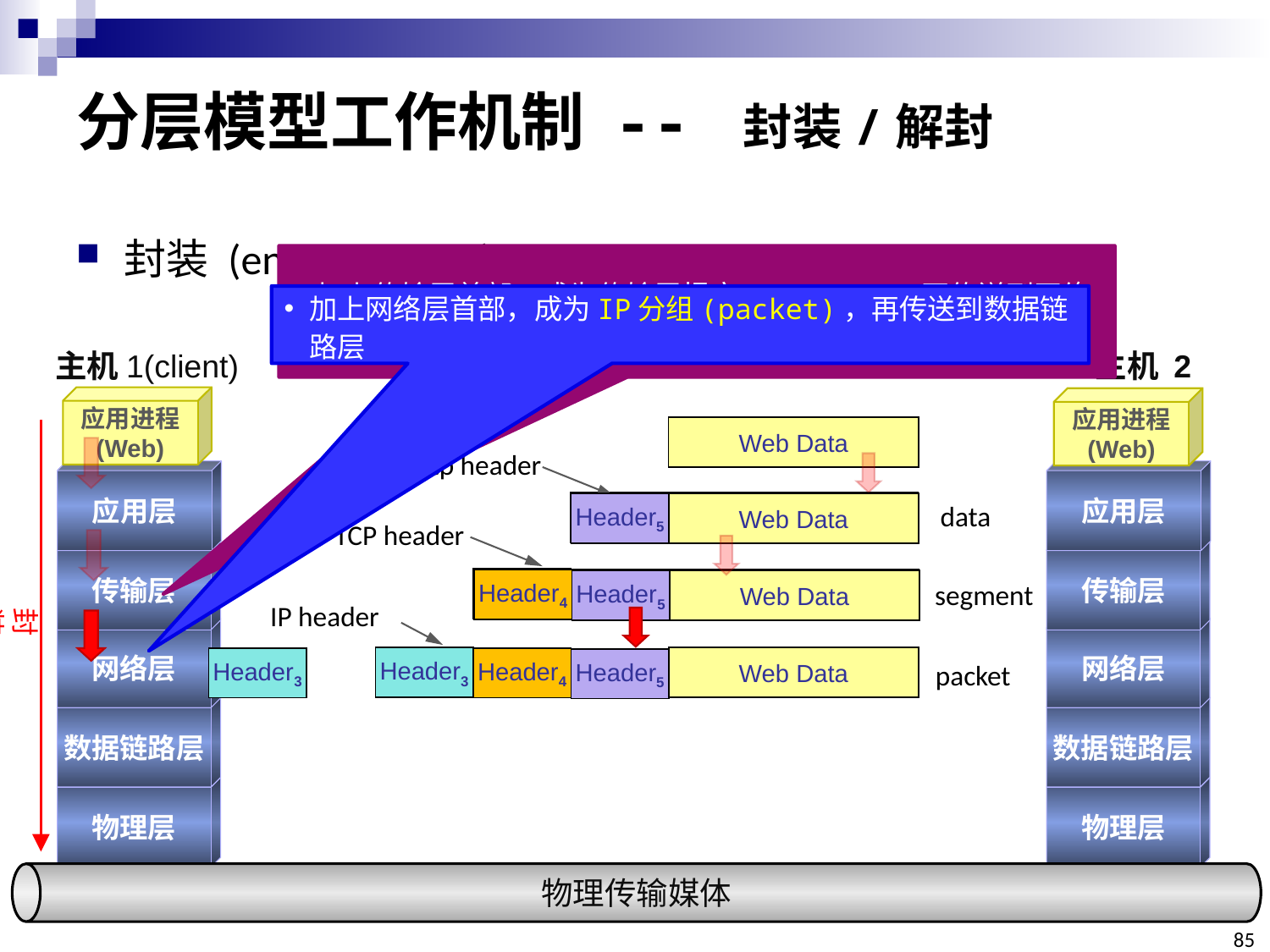

# 分层模型工作机制 -- 封装/解封
封装 (encapsulation)
加上传输层首部，成为传输层报文(message),再传送到网络层
加上网络层首部，成为IP分组(packet)，再传送到数据链路层
主机 1(client)
主机 2 (server)
应用进程
(Web)
应用进程
(Web)
Web Data

http header

应用层
传输层
网络层
数据链路层
物理层
应用层
传输层
网络层
数据链路层
物理层
Header5
Web Data
data
Header5
Web Data
TCP header

Header4
Header5
Web Data
Header4
Header5
Web Data
segment
IP header

封 装

Header3
Web Data
Header5
Header4
Header3
packet

物理传输媒体
85